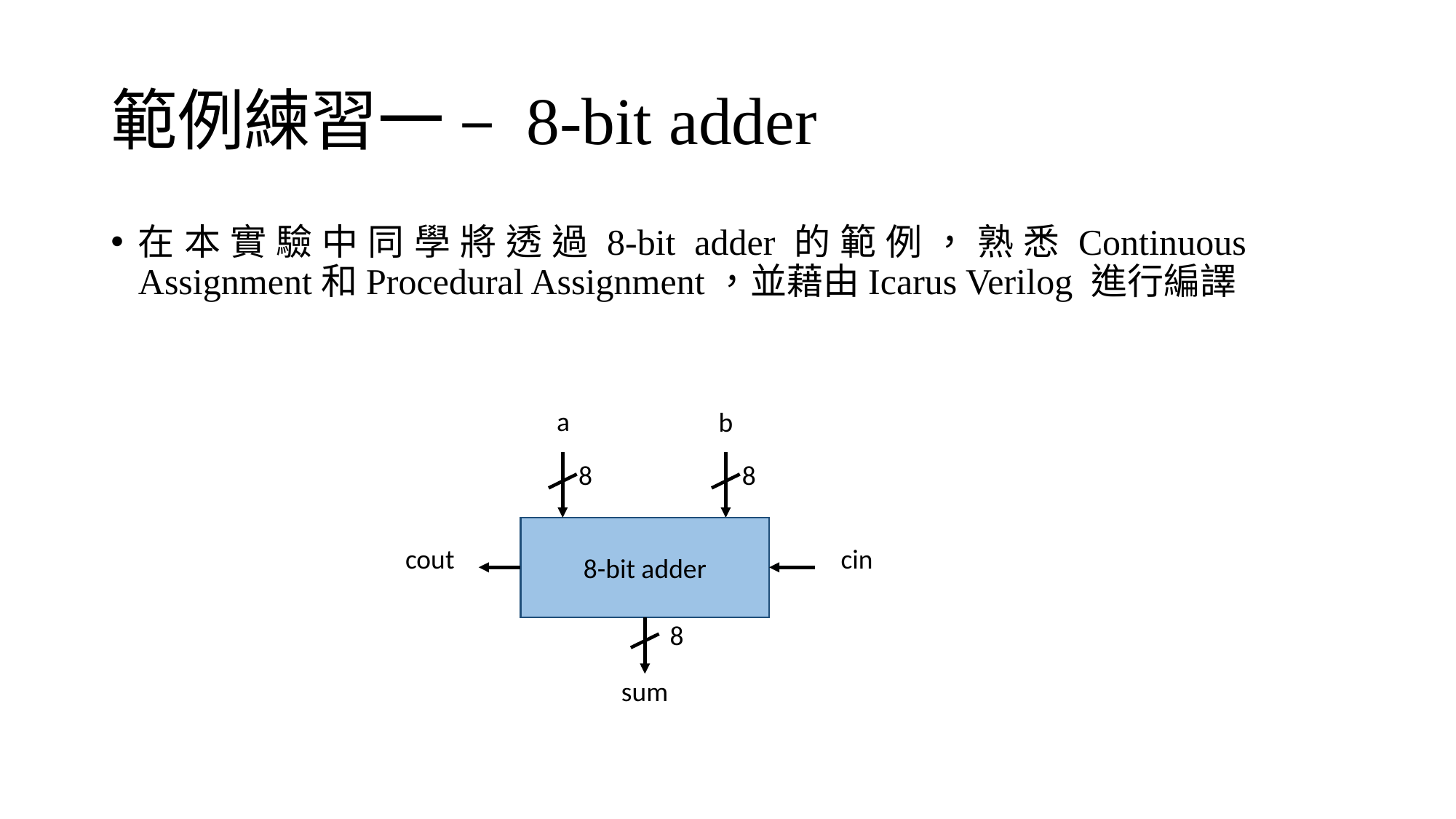

# 範例練習一 – 8-bit adder
在本實驗中同學將透過8-bit adder的範例，熟悉Continuous Assignment和Procedural Assignment，並藉由Icarus Verilog 進行編譯
a
b
8
8
8-bit adder
cin
cout
8
sum